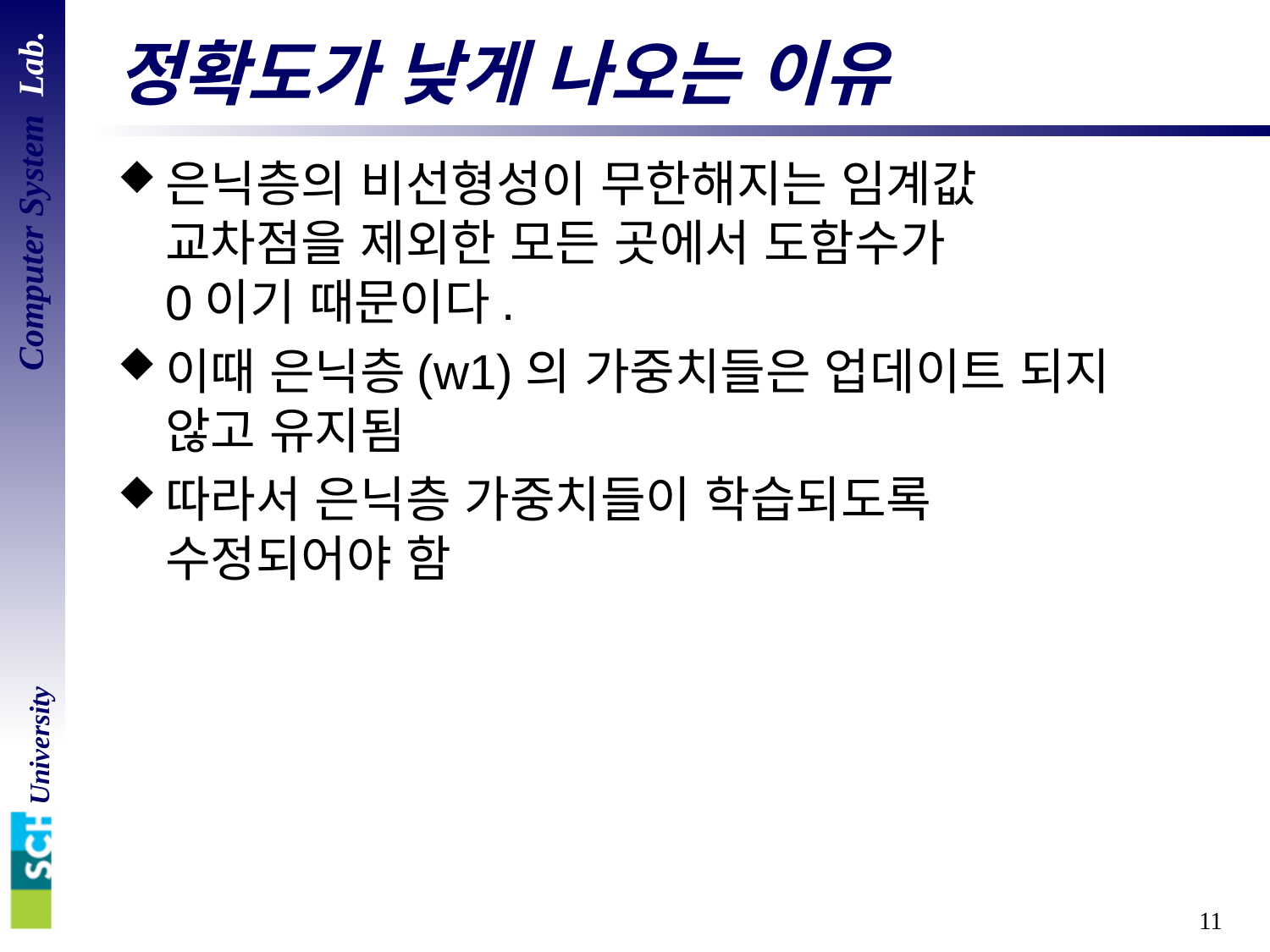

# 정확도가 낮게 나오는 이유
은닉층의 비선형성이 무한해지는 임계값
교차점을 제외한 모든 곳에서 도함수가
0이기 때문이다.
이때 은닉층(w1)의 가중치들은 업데이트 되지 않고 유지됨
따라서 은닉층 가중치들이 학습되도록
수정되어야 함